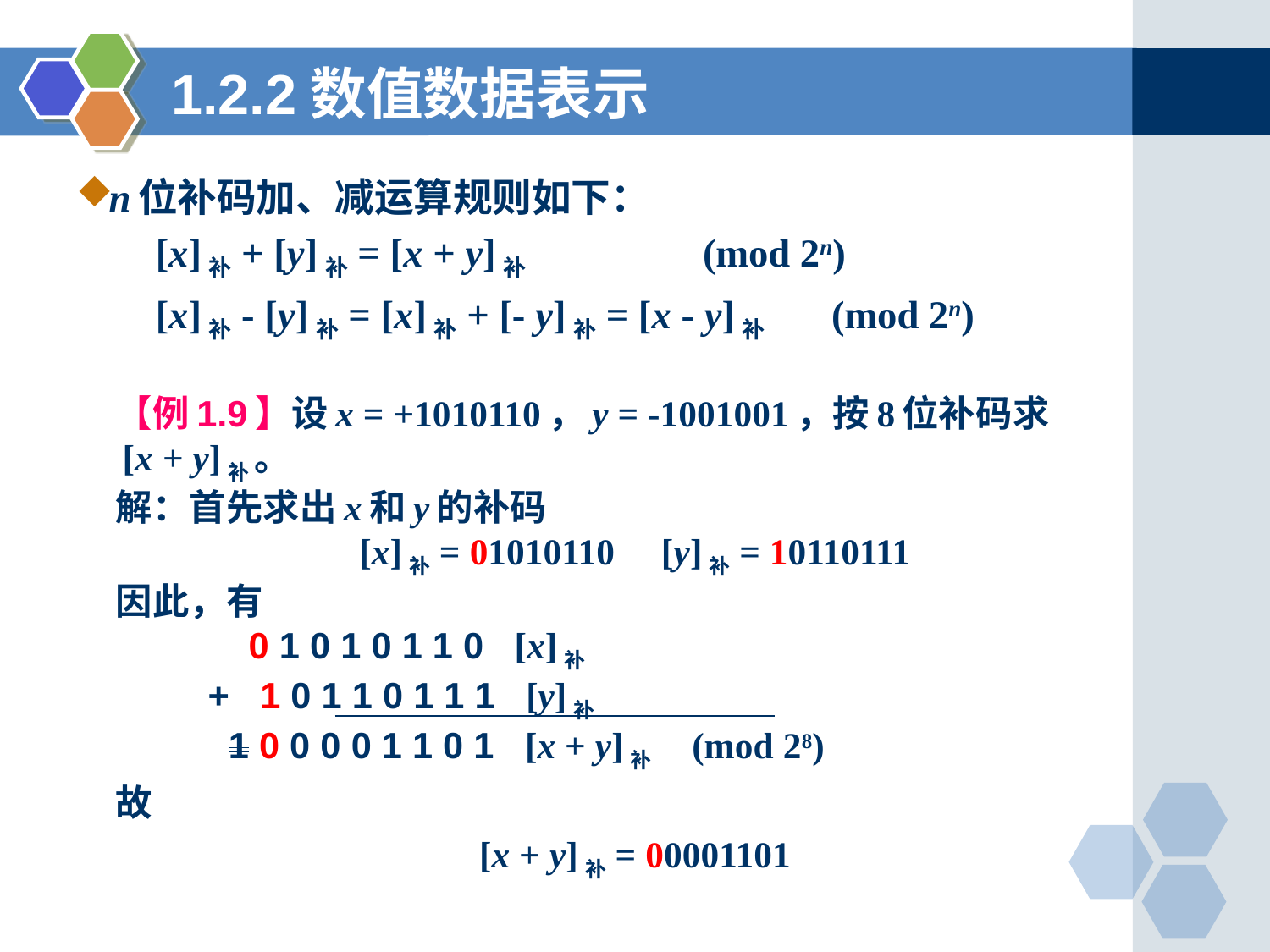

# 1.2.2数值数据表示
n位补码加、减运算规则如下：
        [x]补 + [y]补 = [x + y]补                   (mod 2n)
        [x]补 - [y]补 = [x]补 + [- y]补 = [x - y]补       (mod 2n)

    【例1.9】设x = +1010110，y = -1001001，按8位补码求
     [x + y]补 。
    解：首先求出x和y的补码
[x]补 = 01010110     [y]补 = 10110111
    因此，有
                 0 1 0 1 0 1 1 0   [x]补
             +   1 0 1 1 0 1 1 1   [y]补
               1 0 0 0 0 1 1 0 1   [x + y]补    (mod 28)
    故
[x + y]补 = 00001101